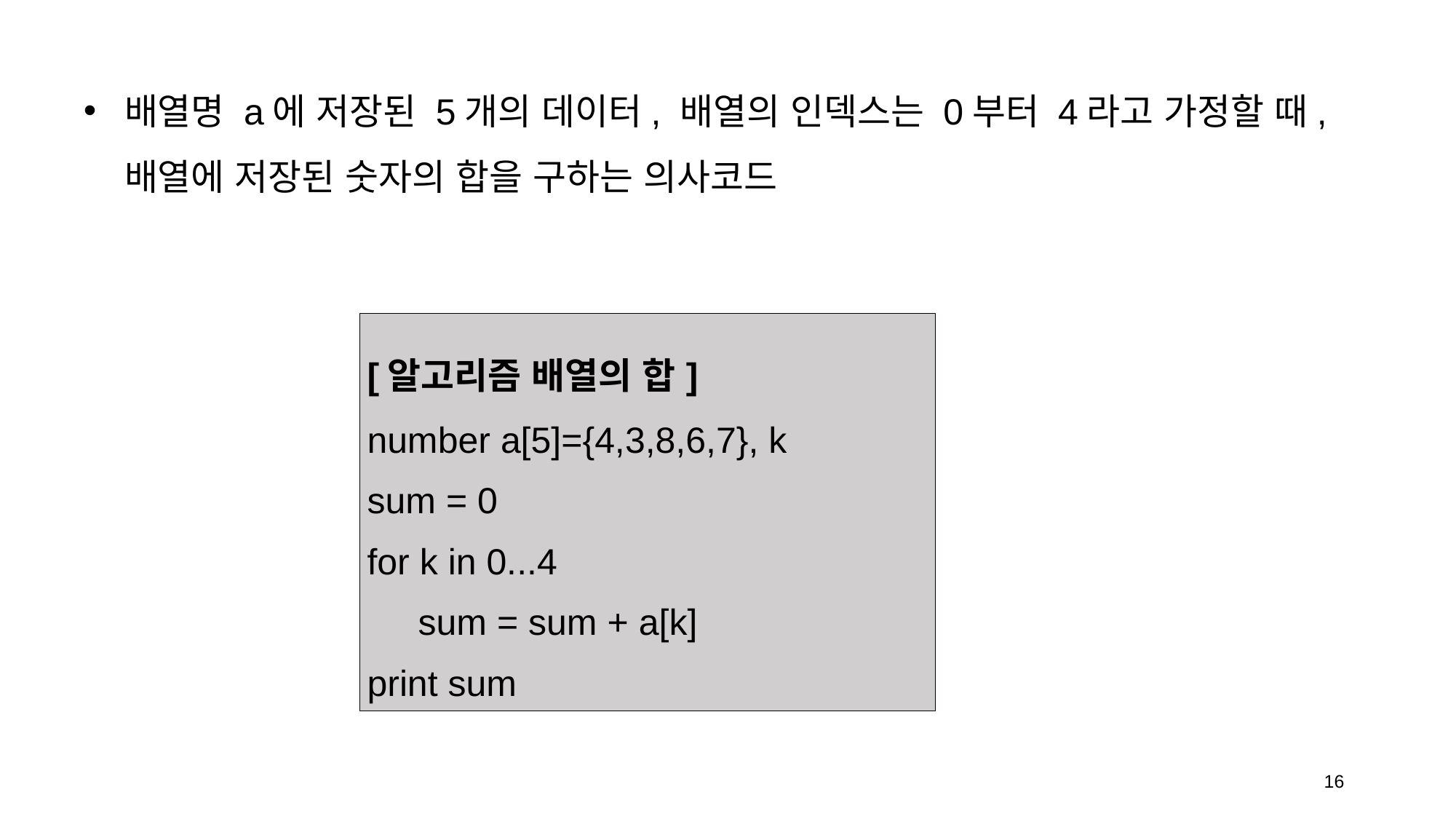

배열명 a에 저장된 5개의 데이터, 배열의 인덱스는 0부터 4라고 가정할 때, 배열에 저장된 숫자의 합을 구하는 의사코드
| [알고리즘 배열의 합] number a[5]={4,3,8,6,7}, k sum = 0 for k in 0...4 sum = sum + a[k] print sum |
| --- |
16